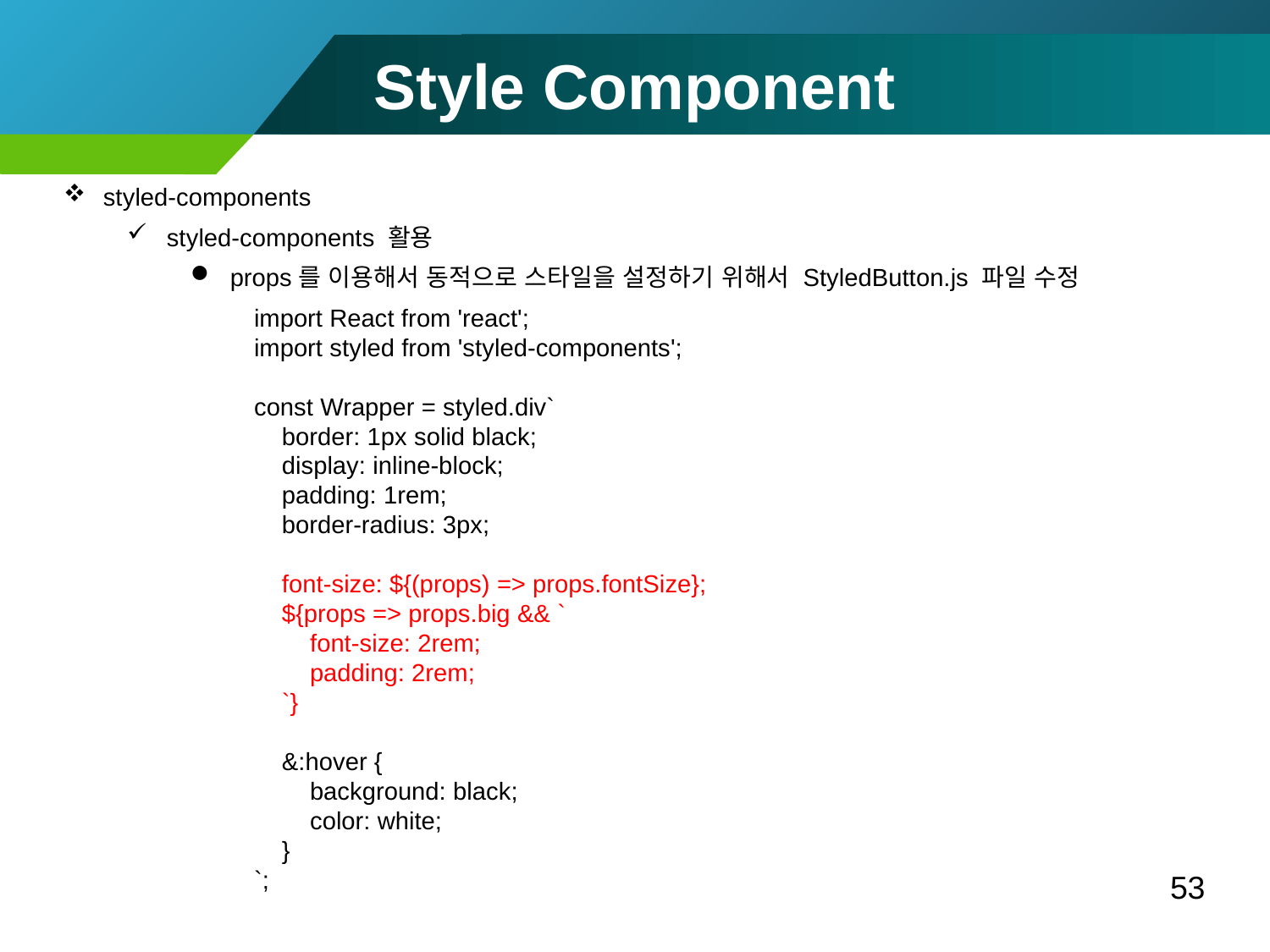

Style Component
styled-components
styled-components 활용
props를 이용해서 동적으로 스타일을 설정하기 위해서 StyledButton.js 파일 수정
import React from 'react';
import styled from 'styled-components';

const Wrapper = styled.div`
    border: 1px solid black;
    display: inline-block;
    padding: 1rem;
    border-radius: 3px;

    font-size: ${(props) => props.fontSize};
    ${props => props.big && `
        font-size: 2rem;
        padding: 2rem;
    `}

    &:hover {
        background: black;
        color: white;
    }
`;
53